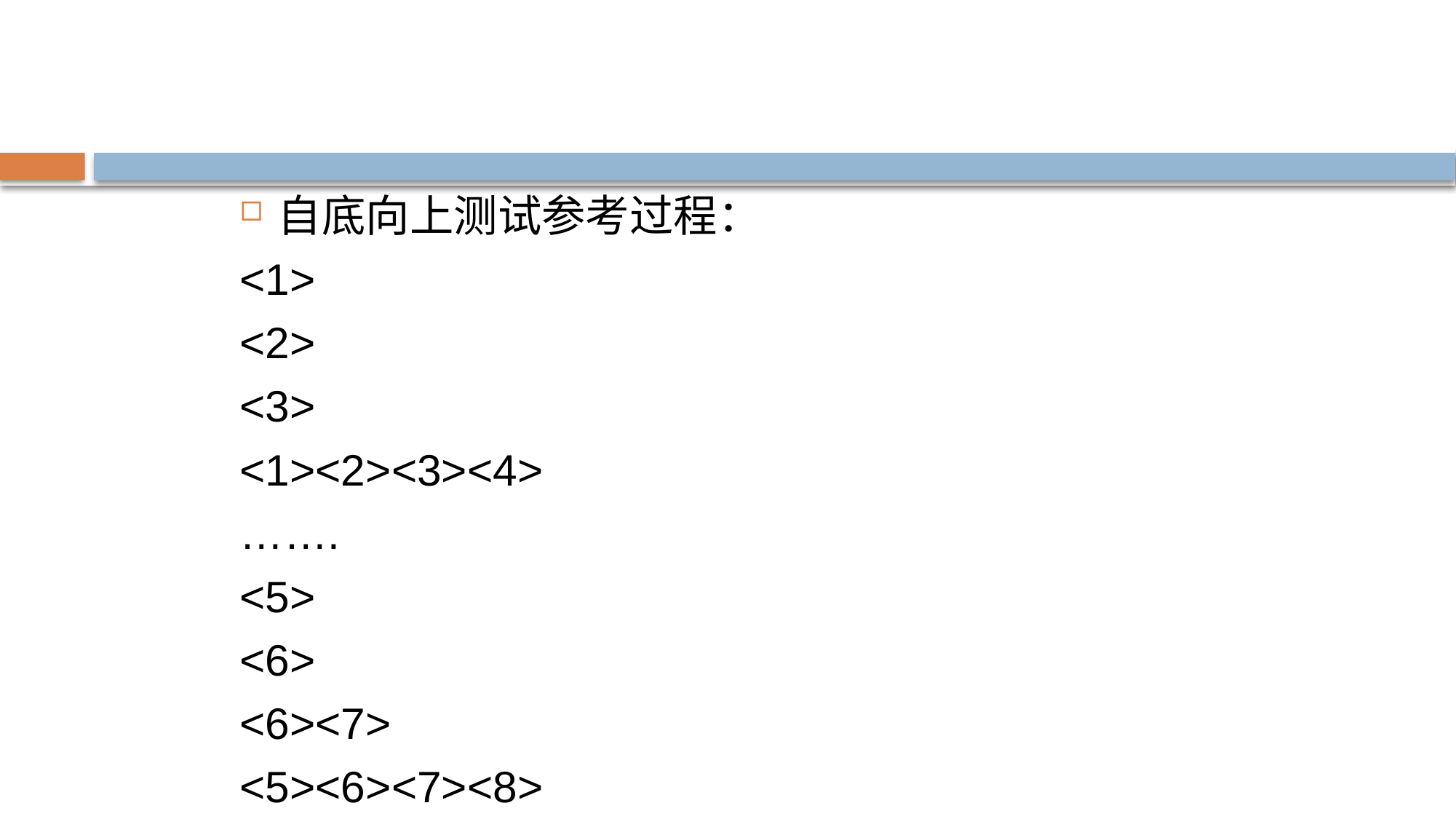

自底向上测试参考过程：
<1>
<2>
<3>
<1><2><3><4>
…….
<5>
<6>
<6><7>
<5><6><7><8>